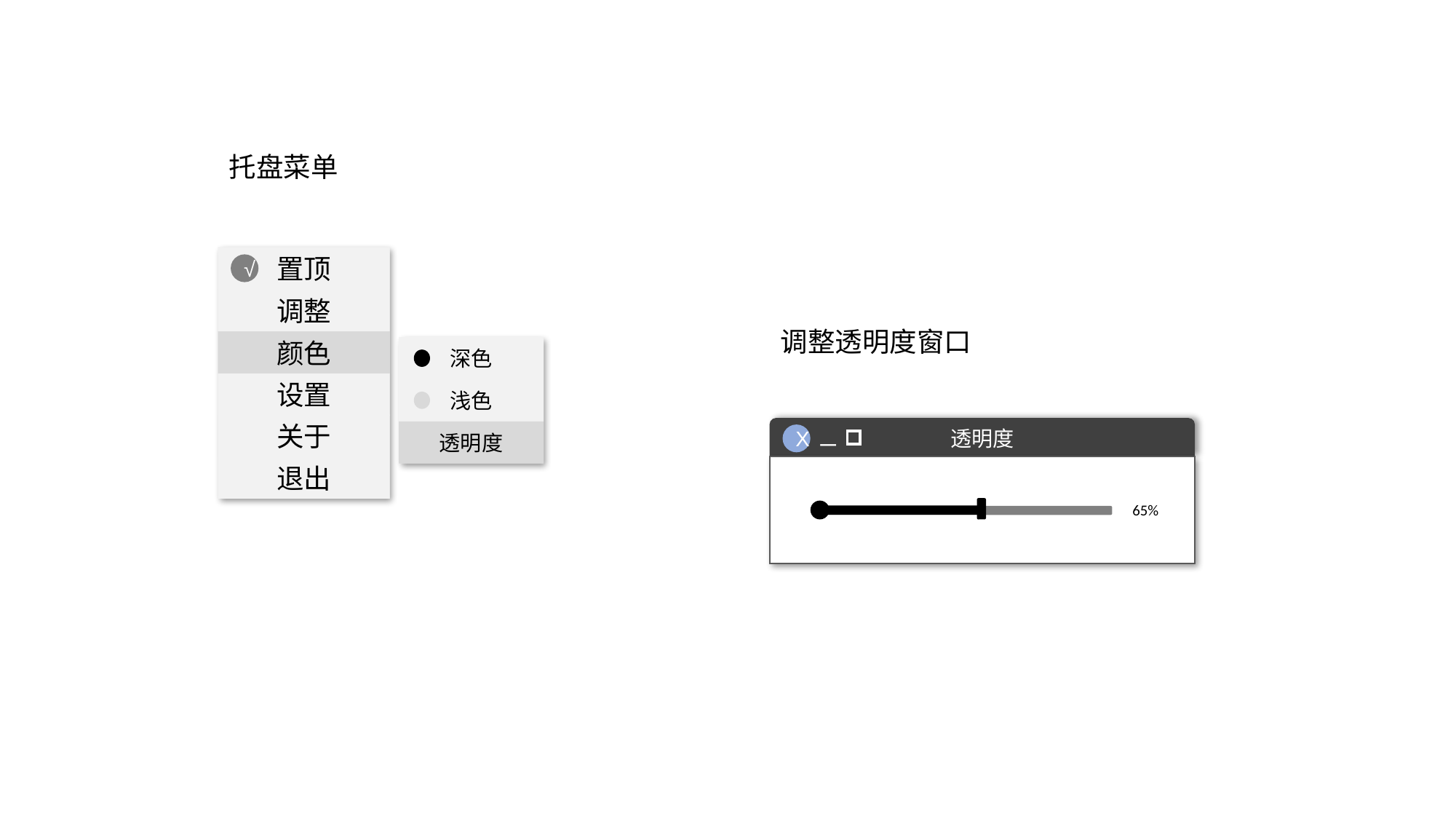

托盘菜单
置顶

√
调整
调整透明度窗口
颜色

深色

设置
浅色

_
透明度
X

设置
ge ge 表
置顶
√
关于
透明度
退出
65%